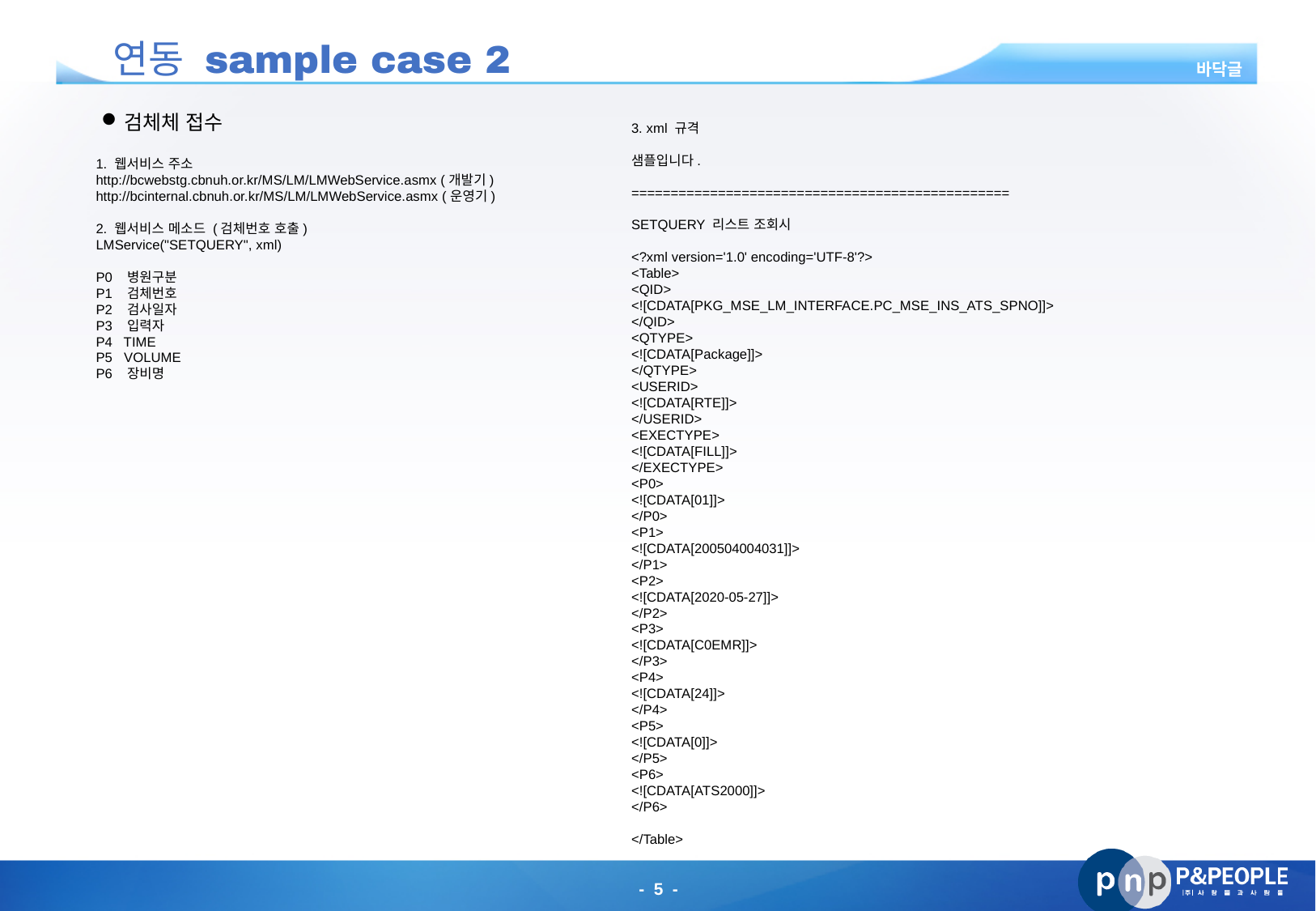

# 연동 sample case 2
바닥글
검체체 접수
3. xml 규격

샘플입니다.

================================================

SETQUERY 리스트 조회시

<?xml version='1.0' encoding='UTF-8'?>
<Table>
<QID>
<![CDATA[PKG_MSE_LM_INTERFACE.PC_MSE_INS_ATS_SPNO]]>
</QID>
<QTYPE>
<![CDATA[Package]]>
</QTYPE>
<USERID>
<![CDATA[RTE]]>
</USERID>
<EXECTYPE>
<![CDATA[FILL]]>
</EXECTYPE>
<P0>
<![CDATA[01]]>
</P0>
<P1>
<![CDATA[200504004031]]>
</P1>
<P2>
<![CDATA[2020-05-27]]>
</P2>
<P3>
<![CDATA[C0EMR]]>
</P3>
<P4>
<![CDATA[24]]>
</P4>
<P5>
<![CDATA[0]]>
</P5>
<P6>
<![CDATA[ATS2000]]>
</P6>

</Table>
1. 웹서비스 주소
http://bcwebstg.cbnuh.or.kr/MS/LM/LMWebService.asmx (개발기)
http://bcinternal.cbnuh.or.kr/MS/LM/LMWebService.asmx (운영기)

2. 웹서비스 메소드 (검체번호 호출)
LMService("SETQUERY", xml)

P0   병원구분
P1   검체번호
P2   검사일자
P3   입력자
P4   TIME
P5   VOLUME
P6   장비명